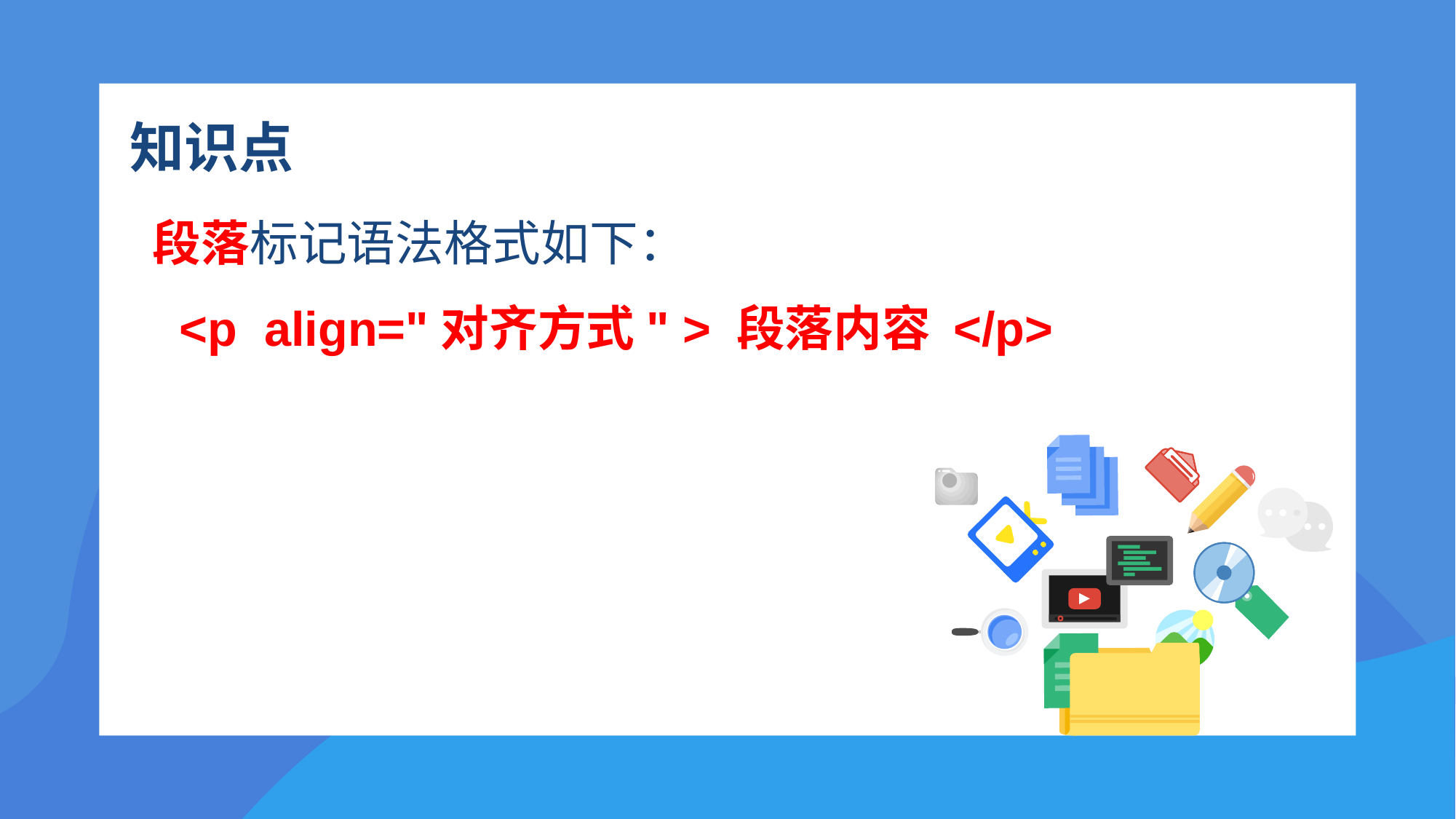

# 知识点
段落标记语法格式如下：
  <p  align="对齐方式" > 段落内容 </p>